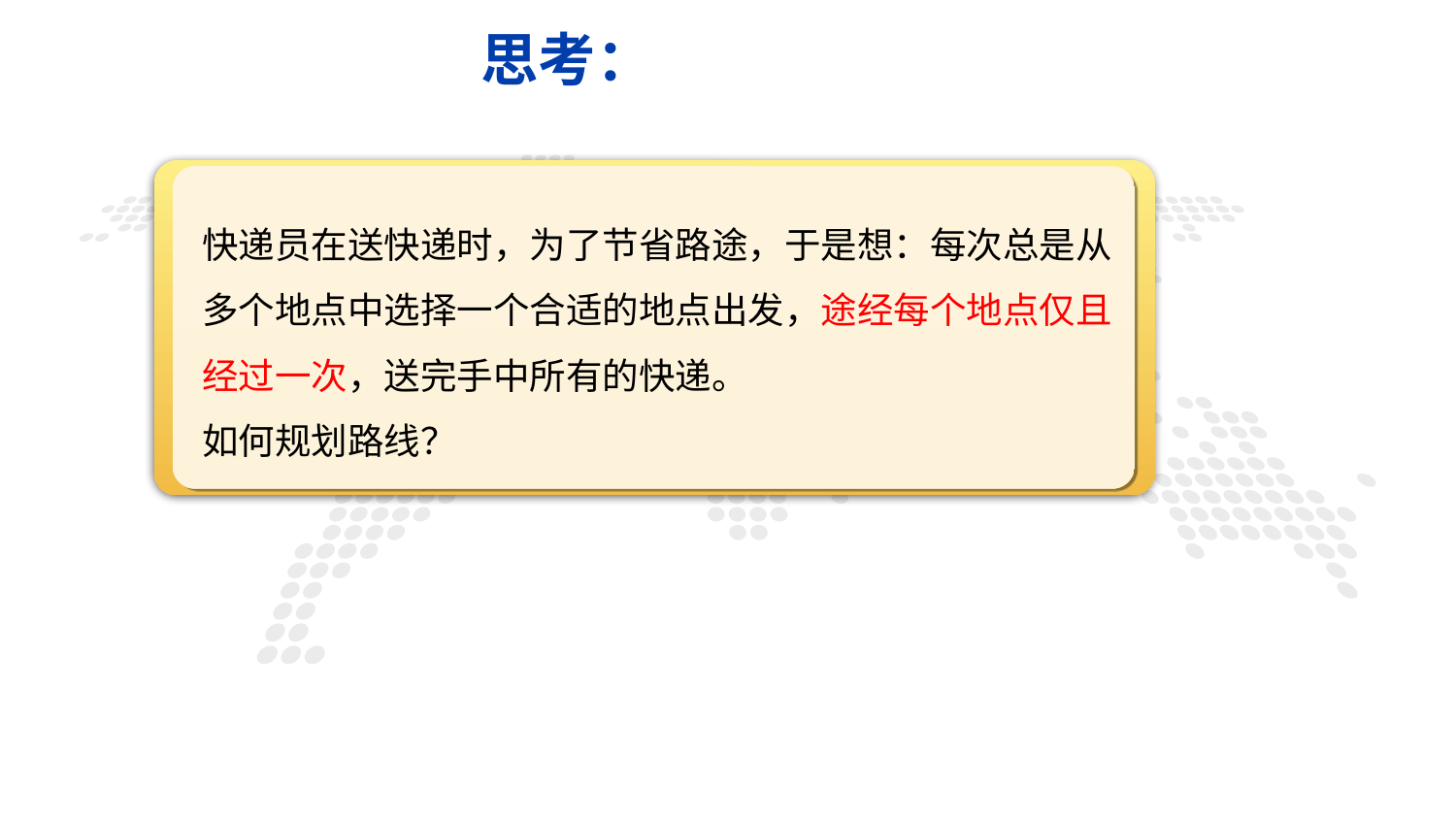

思考：
#
【

快递员在送快递时，为了节省路途，于是想：每次总是从多个地点中选择一个合适的地点出发，途经每个地点仅且经过一次，送完手中所有的快递。
如何规划路线？